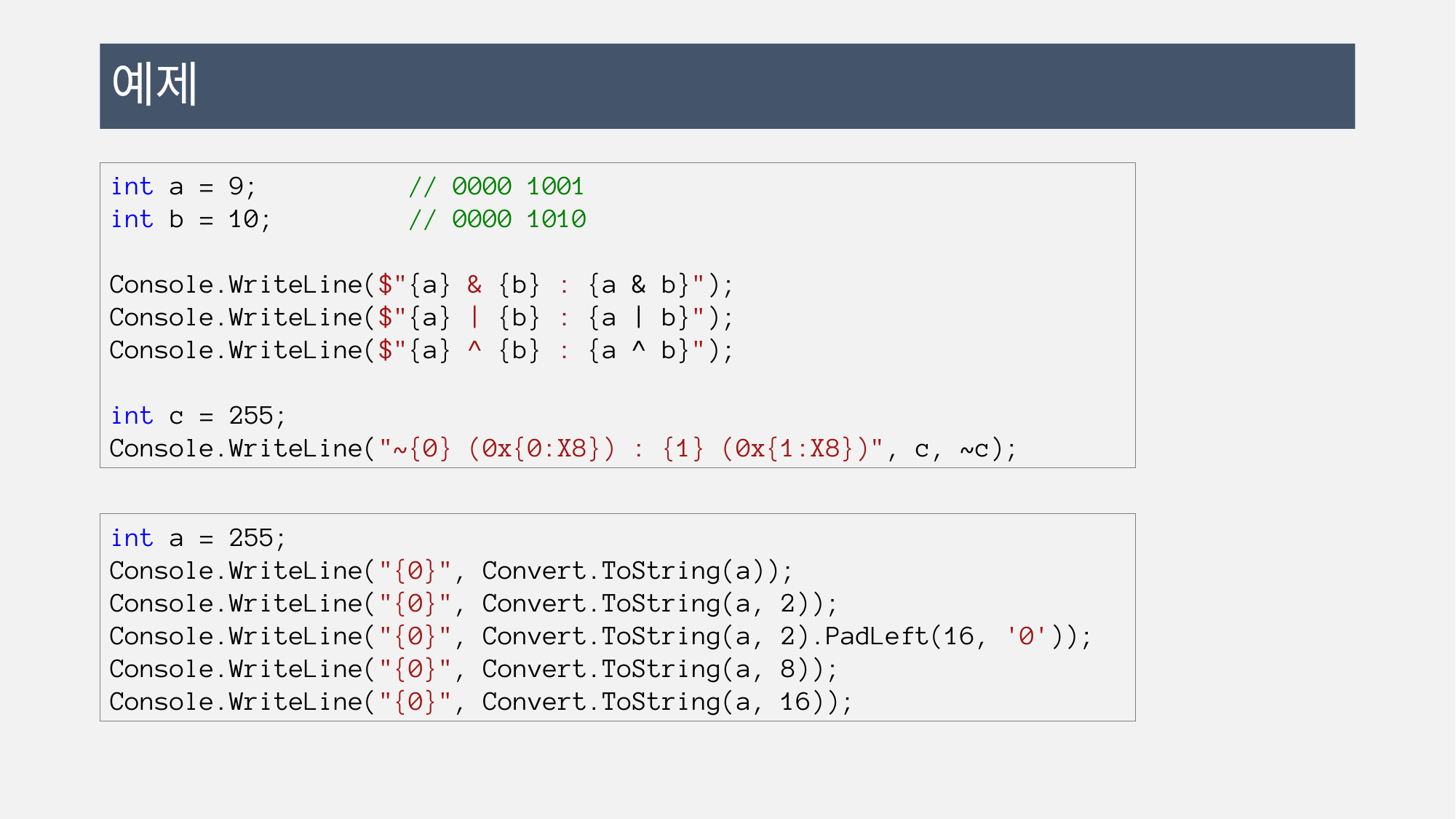

# 예제

int a = 9;          // 0000 1001
int b = 10;         // 0000 1010

Console.WriteLine($"{a} & {b} : {a & b}");
Console.WriteLine($"{a} | {b} : {a | b}");
Console.WriteLine($"{a} ^ {b} : {a ^ b}");

int c = 255;
Console.WriteLine("~{0} (0x{0:X8}) : {1} (0x{1:X8})", c, ~c);
int a = 255;
Console.WriteLine("{0}", Convert.ToString(a));
Console.WriteLine("{0}", Convert.ToString(a, 2));
Console.WriteLine("{0}", Convert.ToString(a, 2).PadLeft(16, '0'));
Console.WriteLine("{0}", Convert.ToString(a, 8));
Console.WriteLine("{0}", Convert.ToString(a, 16));